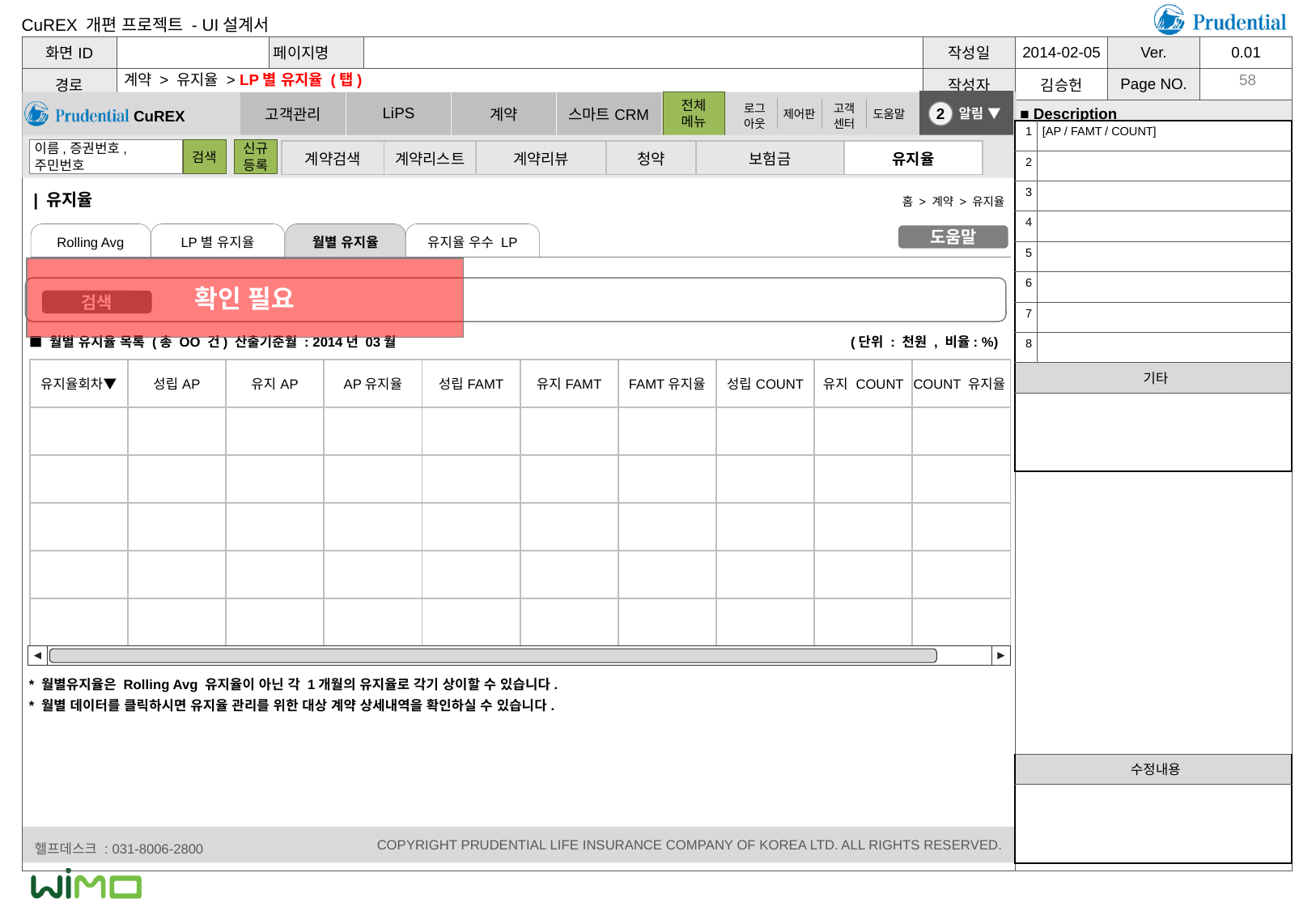

계약 > 유지율 > LP별 유지율 (탭)
58
| 1 | [AP / FAMT / COUNT] |
| --- | --- |
| 2 |  |
| 3 |  |
| 4 |  |
| 5 |  |
| 6 |  |
| 7 |  |
| 8 |  |
| 기타 |  |
|  |  |
| 계약검색 | 계약리스트 | 계약리뷰 | 청약 | 보험금 | 유지율 |
| --- | --- | --- | --- | --- | --- |
| 유지율
홈 > 계약 > 유지율
Rolling Avg
LP별 유지율
월별 유지율
유지율 우수 LP
도움말
확인 필요

검색
■ 월별 유지율 목록 (총 OO 건) 산출기준월 : 2014년 03월
(단위 : 천원 , 비율: %)
| 유지율회차▼ | 성립AP | 유지AP | AP유지율 | 성립FAMT | 유지FAMT | FAMT유지율 | 성립COUNT | 유지 COUNT | COUNT 유지율 |
| --- | --- | --- | --- | --- | --- | --- | --- | --- | --- |
|  |  |  |  |  |  |  |  |  |  |
|  |  |  |  |  |  |  |  |  |  |
|  |  |  |  |  |  |  |  |  |  |
|  |  |  |  |  |  |  |  |  |  |
|  |  |  |  |  |  |  |  |  |  |

* 월별유지율은 Rolling Avg 유지율이 아닌 각 1개월의 유지율로 각기 상이할 수 있습니다.
* 월별 데이터를 클릭하시면 유지율 관리를 위한 대상 계약 상세내역을 확인하실 수 있습니다.
| 수정내용 |
| --- |
|  |